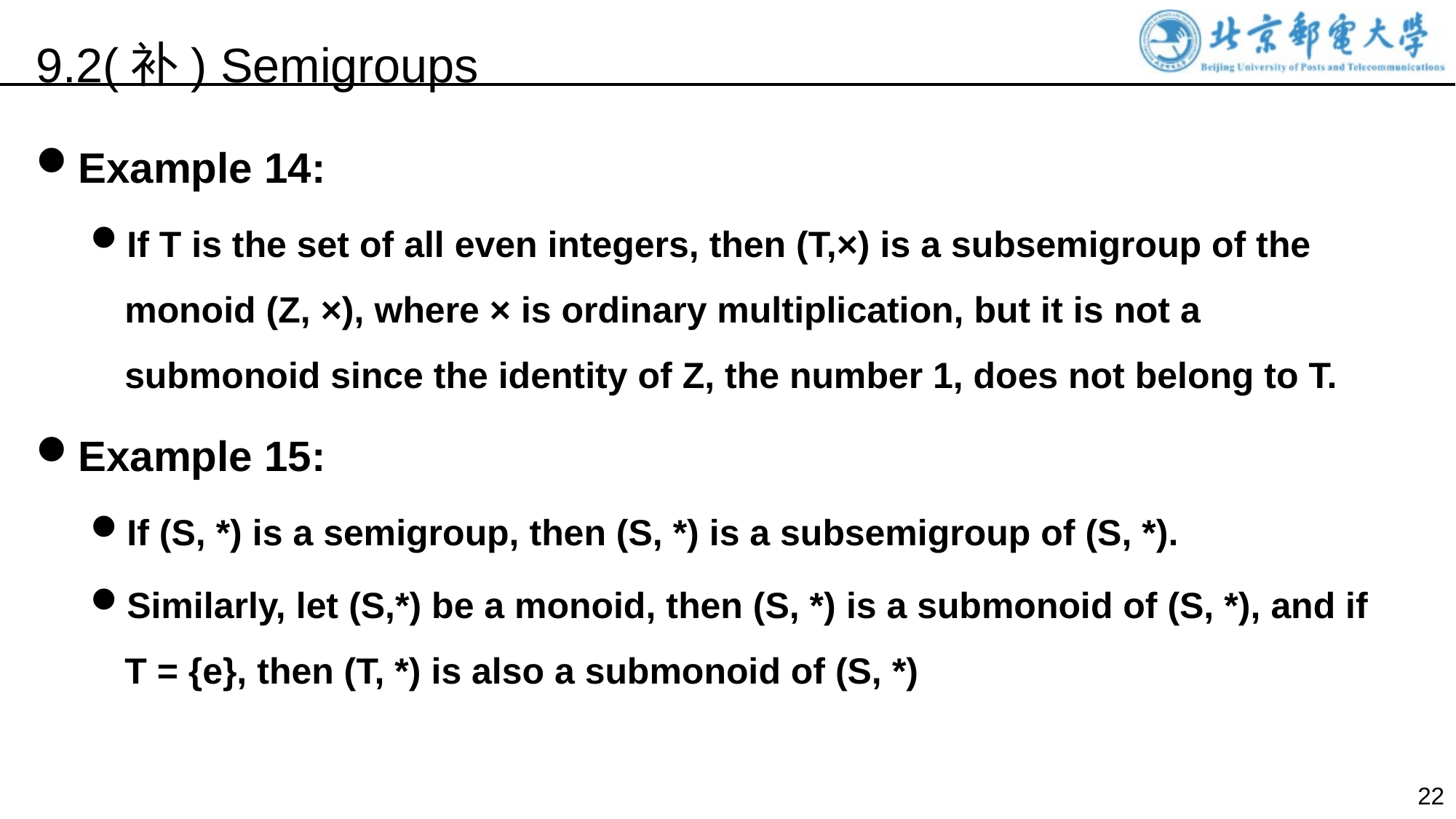

9.2(补) Semigroups
Example 14:
If T is the set of all even integers, then (T,×) is a subsemigroup of the monoid (Z, ×), where × is ordinary multiplication, but it is not a submonoid since the identity of Z, the number 1, does not belong to T.
Example 15:
If (S, *) is a semigroup, then (S, *) is a subsemigroup of (S, *).
Similarly, let (S,*) be a monoid, then (S, *) is a submonoid of (S, *), and if T = {e}, then (T, *) is also a submonoid of (S, *)